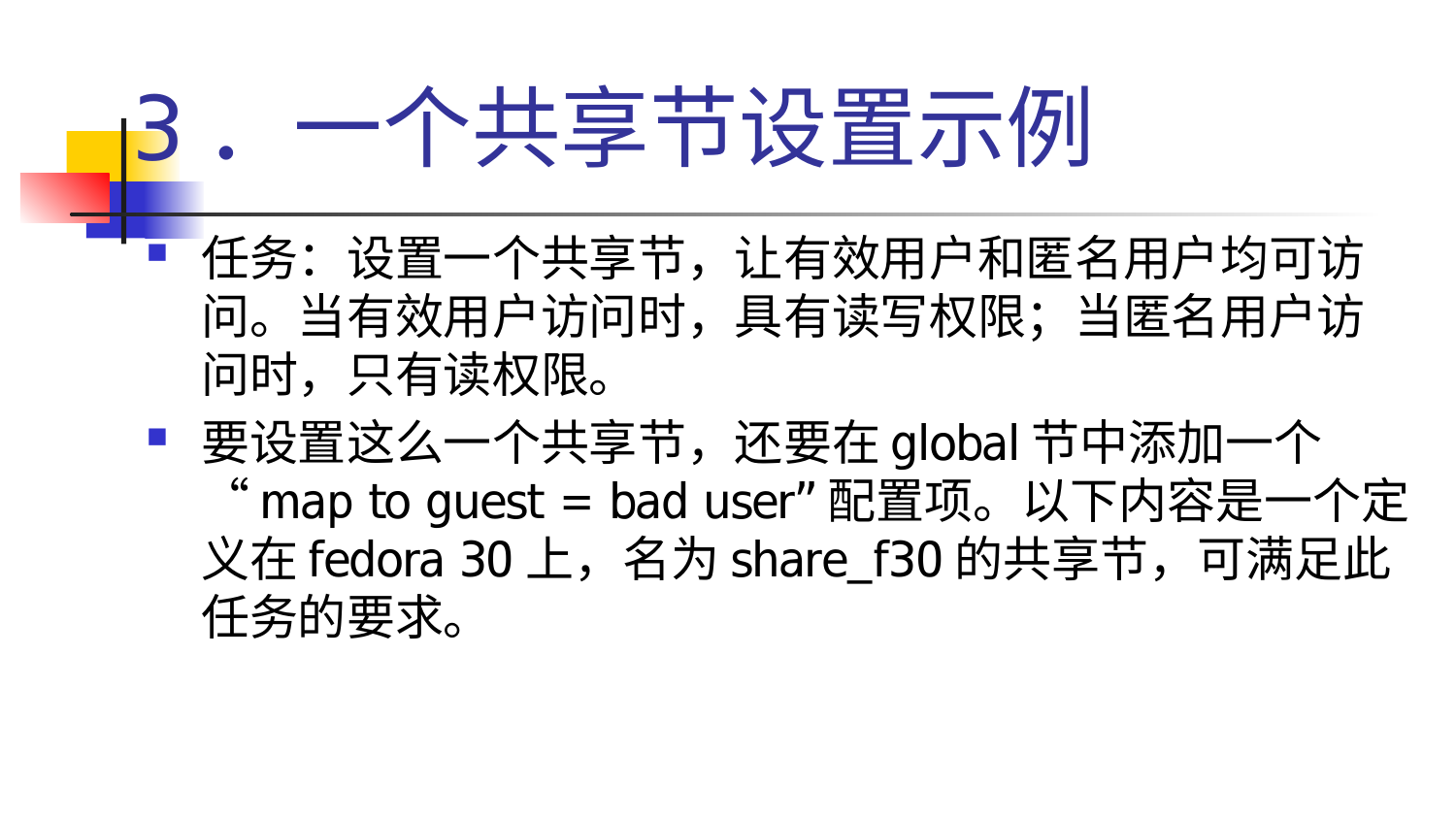

# 3．一个共享节设置示例
任务：设置一个共享节，让有效用户和匿名用户均可访问。当有效用户访问时，具有读写权限；当匿名用户访问时，只有读权限。
要设置这么一个共享节，还要在global节中添加一个“map to guest = bad user”配置项。以下内容是一个定义在fedora 30上，名为share_f30的共享节，可满足此任务的要求。